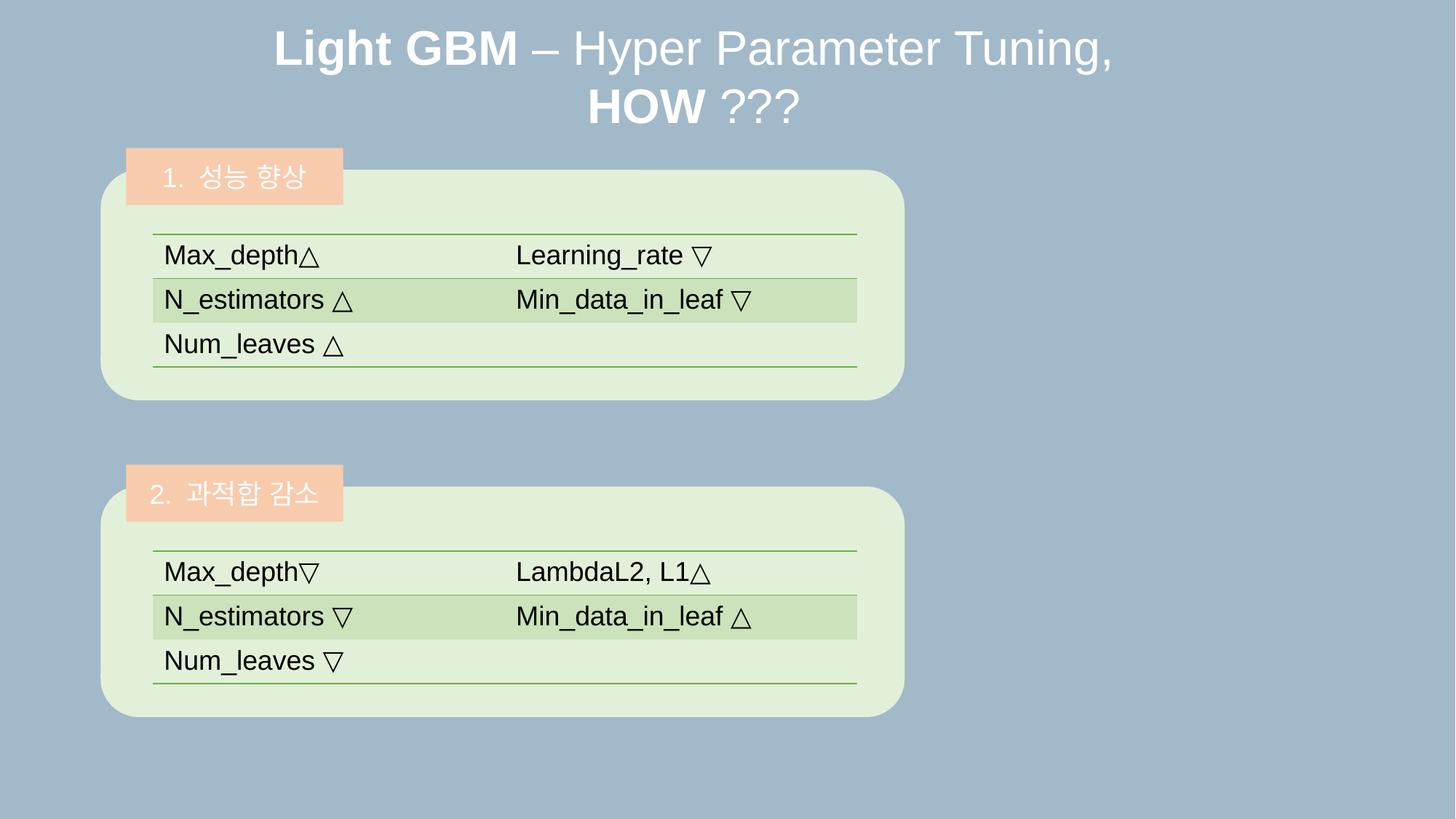

Light GBM – Hyper Parameter Tuning, HOW ???
1. 성능 향상

| Max\_depth△ | Learning\_rate ▽ |
| --- | --- |
| N\_estimators △ | Min\_data\_in\_leaf ▽ |
| Num\_leaves △ |  |
2. 과적합 감소

| Max\_depth▽ | LambdaL2, L1△ |
| --- | --- |
| N\_estimators ▽ | Min\_data\_in\_leaf △ |
| Num\_leaves ▽ |  |